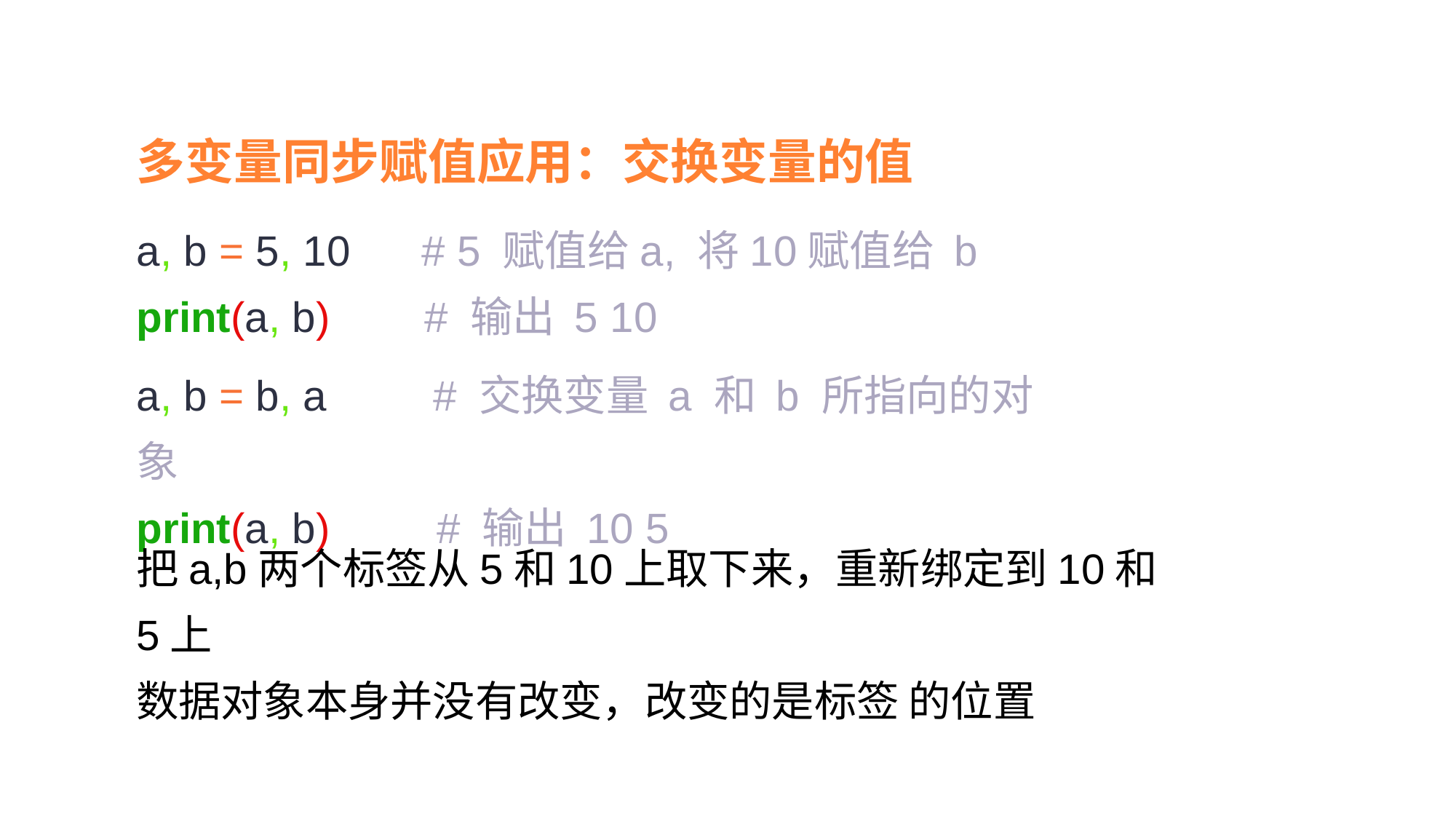

多变量同步赋值应用：交换变量的值
a, b = 5, 10      # 5 赋值给a, 将10赋值给 b
print(a, b)        # 输出 5 10
a, b = b, a         # 交换变量 a 和 b 所指向的对象
print(a, b)         # 输出 10 5
把a,b两个标签从5和10上取下来，重新绑定到10和5上
数据对象本身并没有改变，改变的是标签 的位置